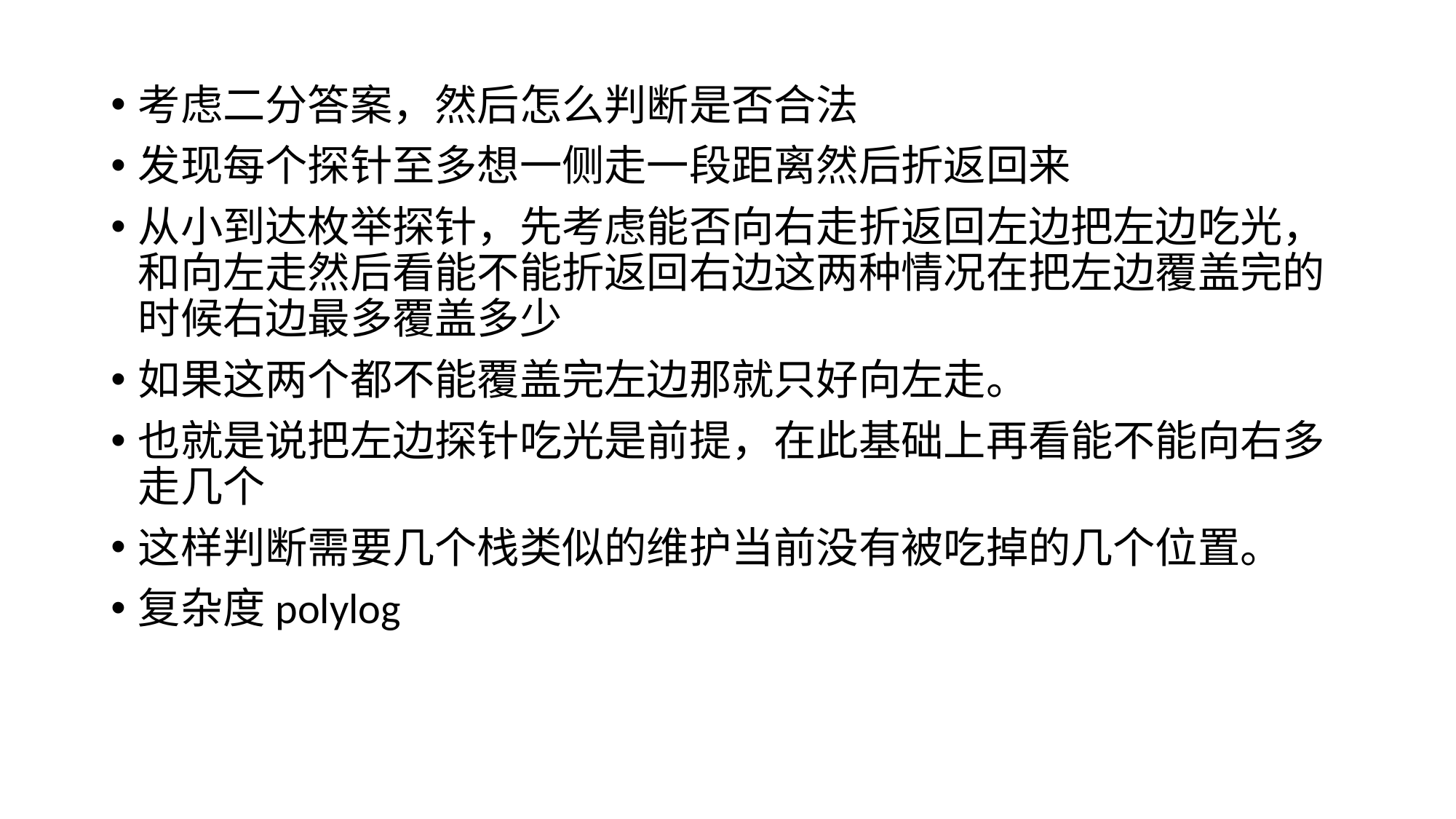

考虑二分答案，然后怎么判断是否合法
发现每个探针至多想一侧走一段距离然后折返回来
从小到达枚举探针，先考虑能否向右走折返回左边把左边吃光，和向左走然后看能不能折返回右边这两种情况在把左边覆盖完的时候右边最多覆盖多少
如果这两个都不能覆盖完左边那就只好向左走。
也就是说把左边探针吃光是前提，在此基础上再看能不能向右多走几个
这样判断需要几个栈类似的维护当前没有被吃掉的几个位置。
复杂度polylog